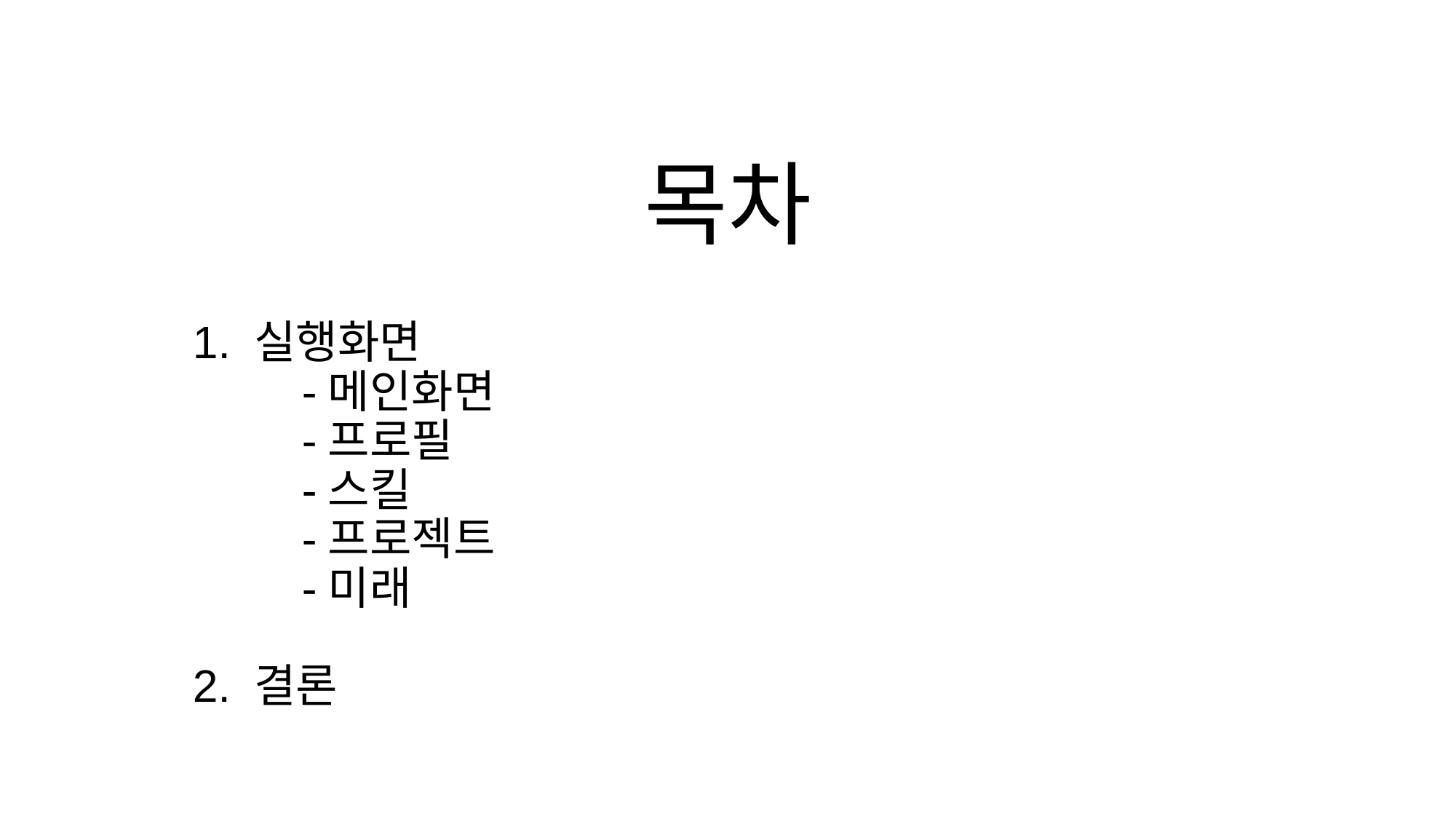

# 목차
실행화면
	-메인화면
	-프로필
	-스킬
	-프로젝트
	-미래

결론